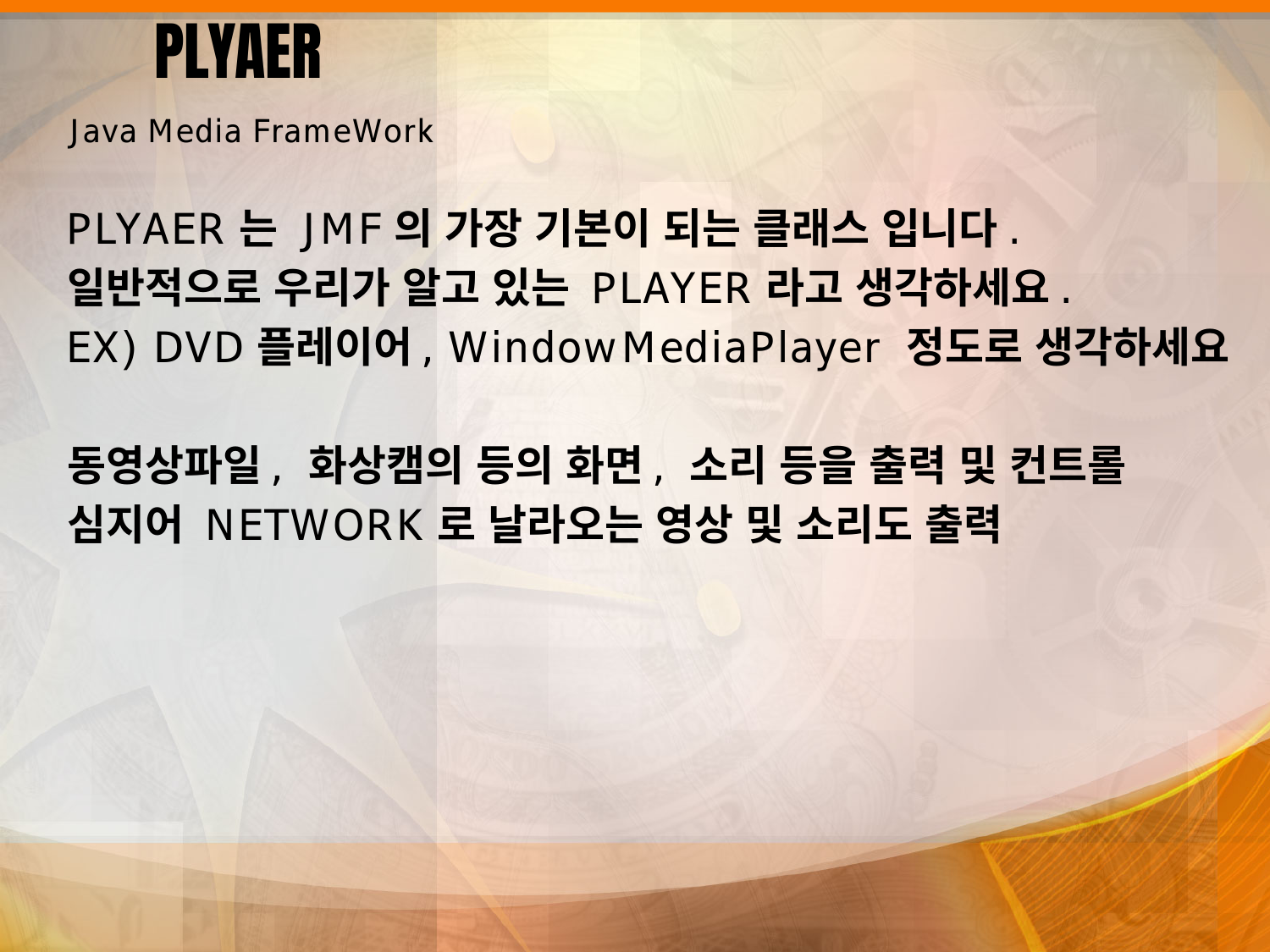

# PLYAER
Java Media FrameWork

PLYAER는 JMF의 가장 기본이 되는 클래스 입니다.
일반적으로 우리가 알고 있는 PLAYER라고 생각하세요.
EX) DVD플레이어, WindowMediaPlayer 정도로 생각하세요

동영상파일, 화상캠의 등의 화면, 소리 등을 출력 및 컨트롤
심지어 NETWORK로 날라오는 영상 및 소리도 출력